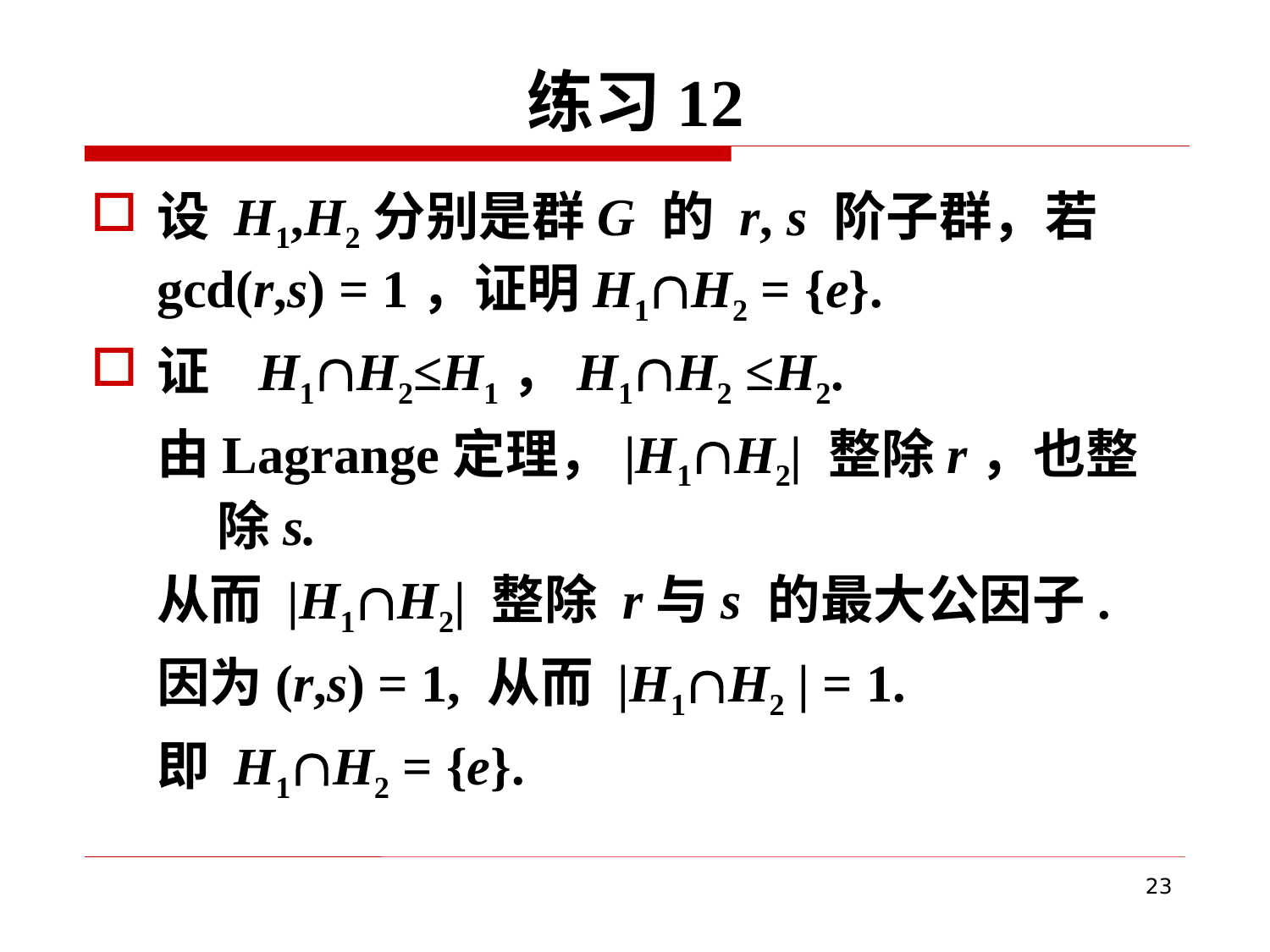

# 练习12
设 H1,H2分别是群G 的 r, s 阶子群，若gcd(r,s) = 1，证明H1∩H2 = {e}.
证   H1∩H2≤H1，H1∩H2 ≤H2.
由Lagrange定理，|H1∩H2| 整除r，也整除s.
从而 |H1∩H2| 整除 r与s 的最大公因子.
因为(r,s) = 1, 从而 |H1∩H2 | = 1.
即 H1∩H2 = {e}.
23